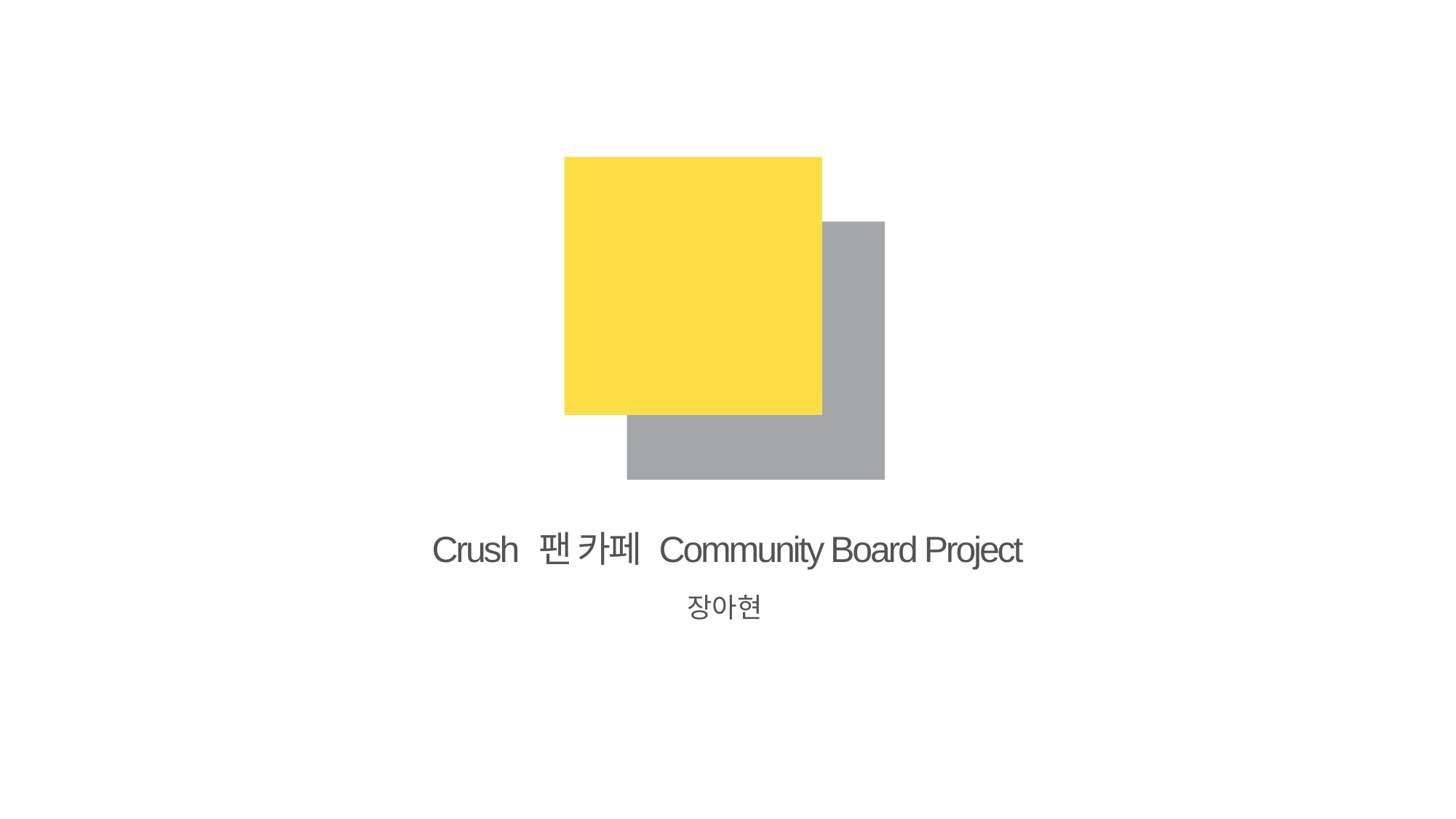

Crush 팬 카페 Community Board Project
장아현